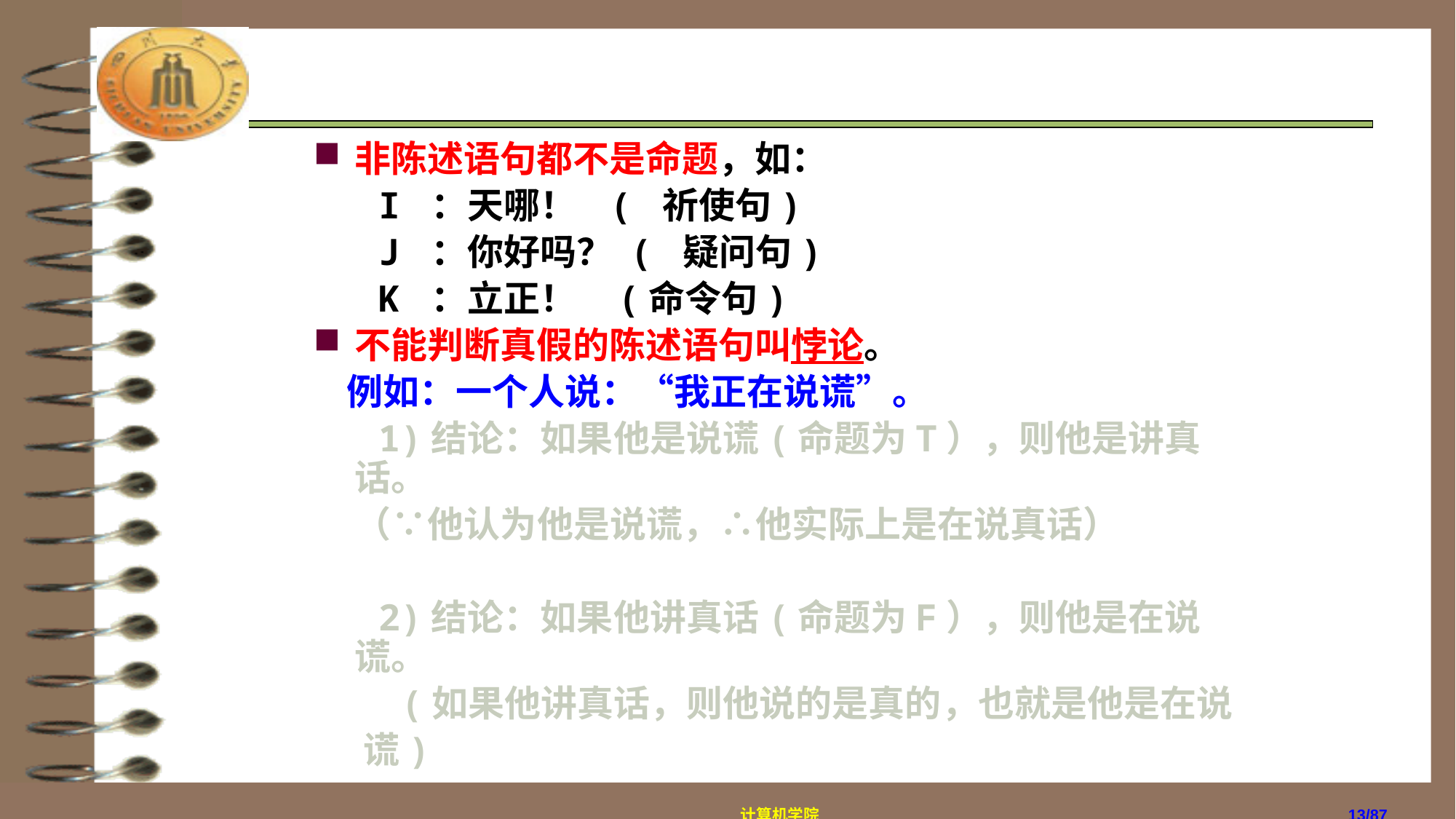

非陈述语句都不是命题，如：
   I ：天哪！   ( 祈使句)
   J ：你好吗？ ( 疑问句)
   K ：立正！    (命令句)
不能判断真假的陈述语句叫悖论。
   例如：一个人说：“我正在说谎”。
   1)结论：如果他是说谎(命题为T），则他是讲真话。
    （∵他认为他是说谎，∴他实际上是在说真话）

   2)结论：如果他讲真话(命题为F），则他是在说谎。
    (如果他讲真话，则他说的是真的，也就是他是在说
     谎)

计算机学院
13/87